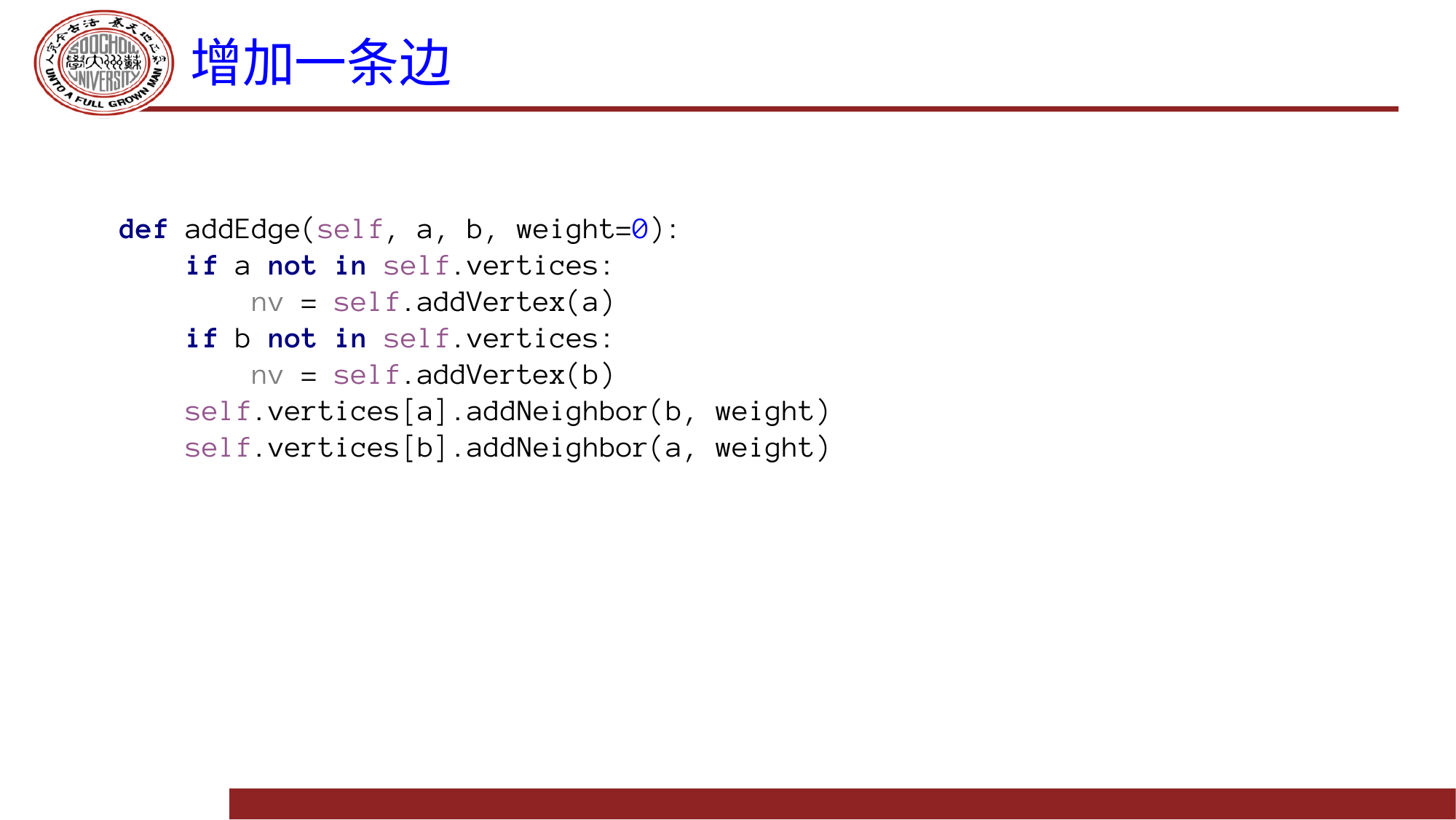

# 增加一条边
def addEdge(self, a, b, weight=0):
    if a not in self.vertices:
        nv = self.addVertex(a)
    if b not in self.vertices:
        nv = self.addVertex(b)
    self.vertices[a].addNeighbor(b, weight)
    self.vertices[b].addNeighbor(a, weight)